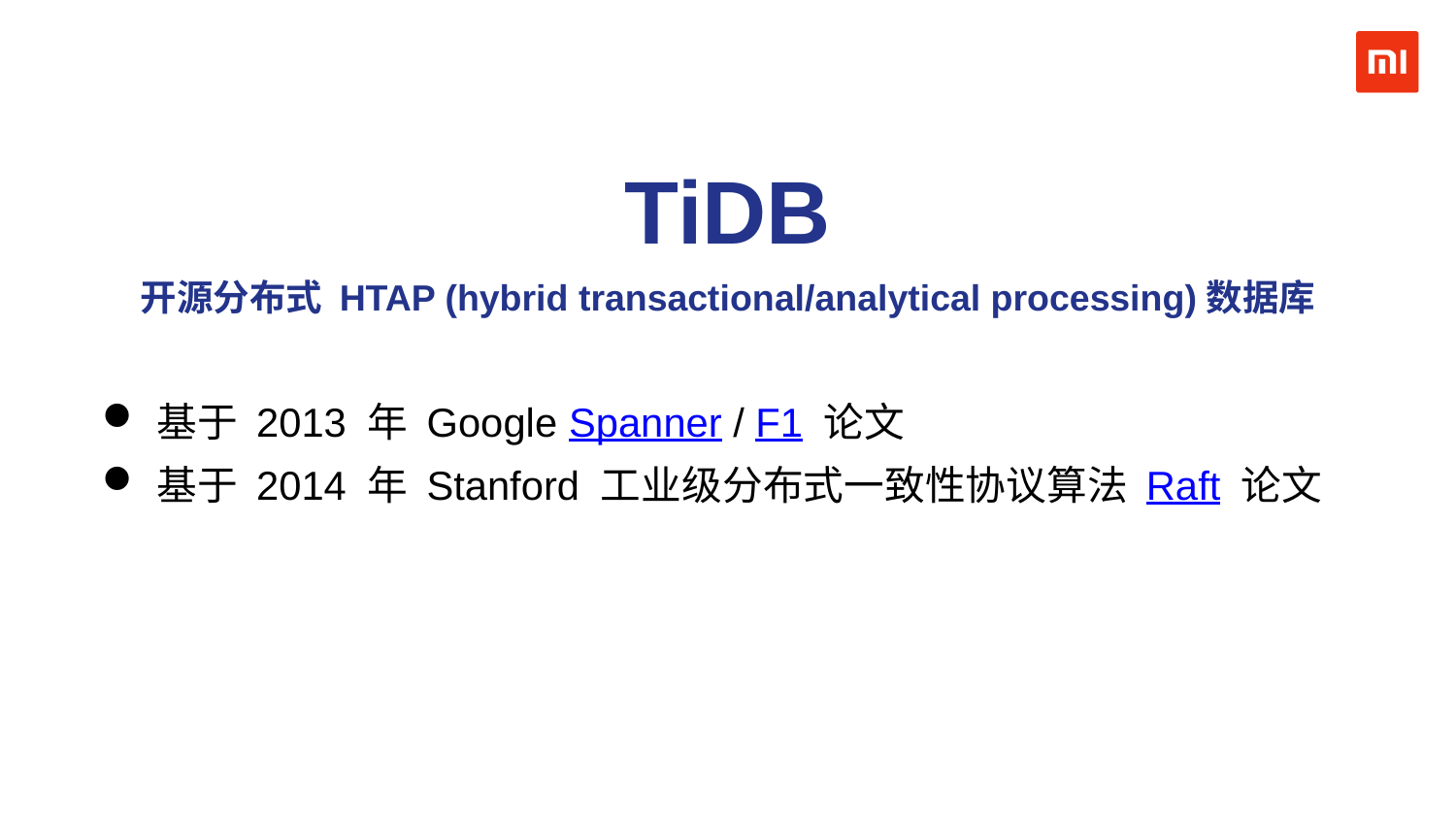

TiDB
开源分布式 HTAP (hybrid transactional/analytical processing)数据库

基于 2013 年 Google Spanner / F1 论文
基于 2014 年 Stanford 工业级分布式一致性协议算法 Raft 论文